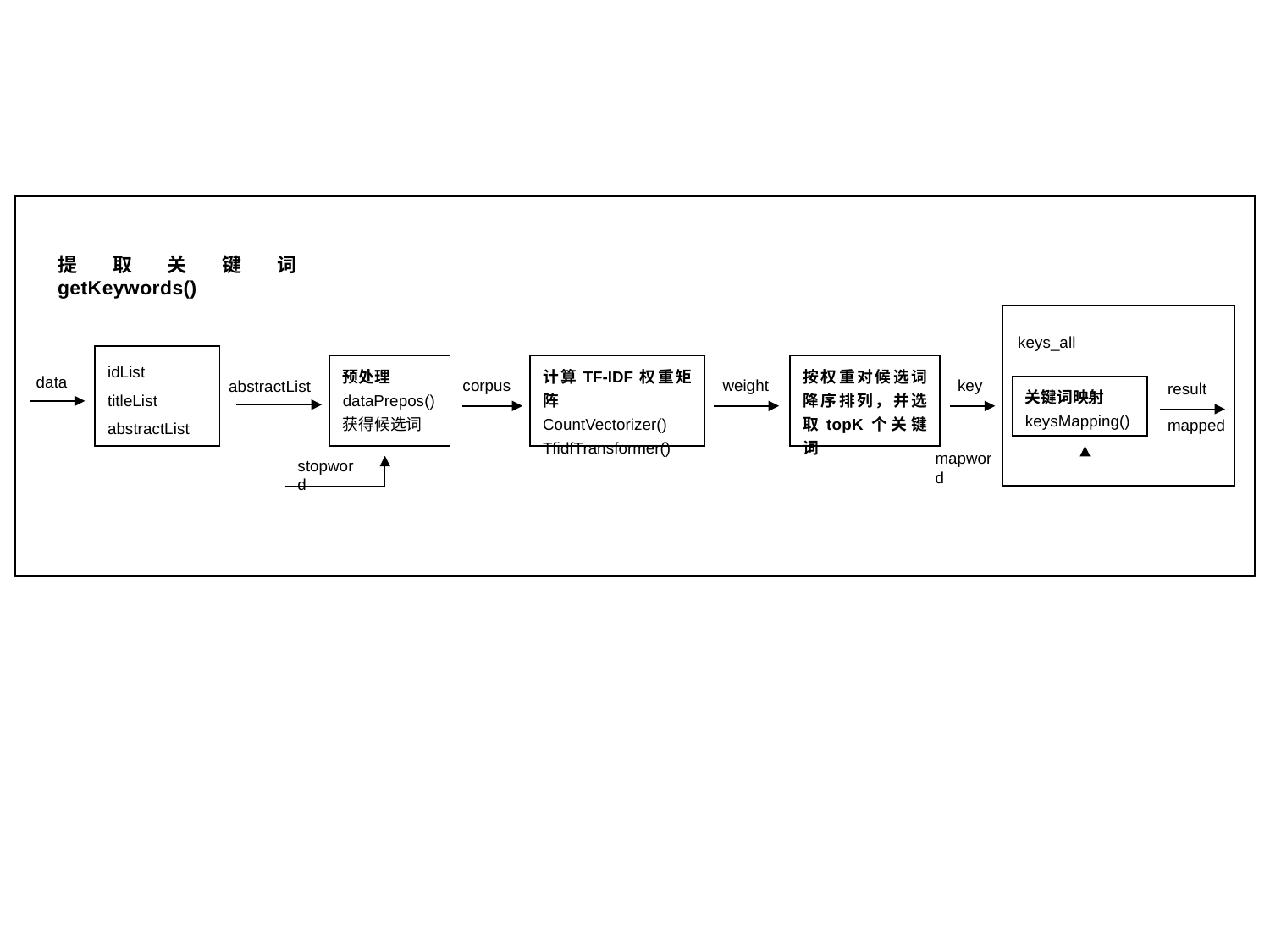

提取关键词 getKeywords()

keys_all
idList
titleList
abstractList
预处理
dataPrepos()
获得候选词
计算TF-IDF权重矩阵
CountVectorizer()
TfidfTransformer()
按权重对候选词降序排列，并选取topK个关键词
data
corpus
weight
key
abstractList
result
关键词映射
keysMapping()
mapped
mapword
stopword